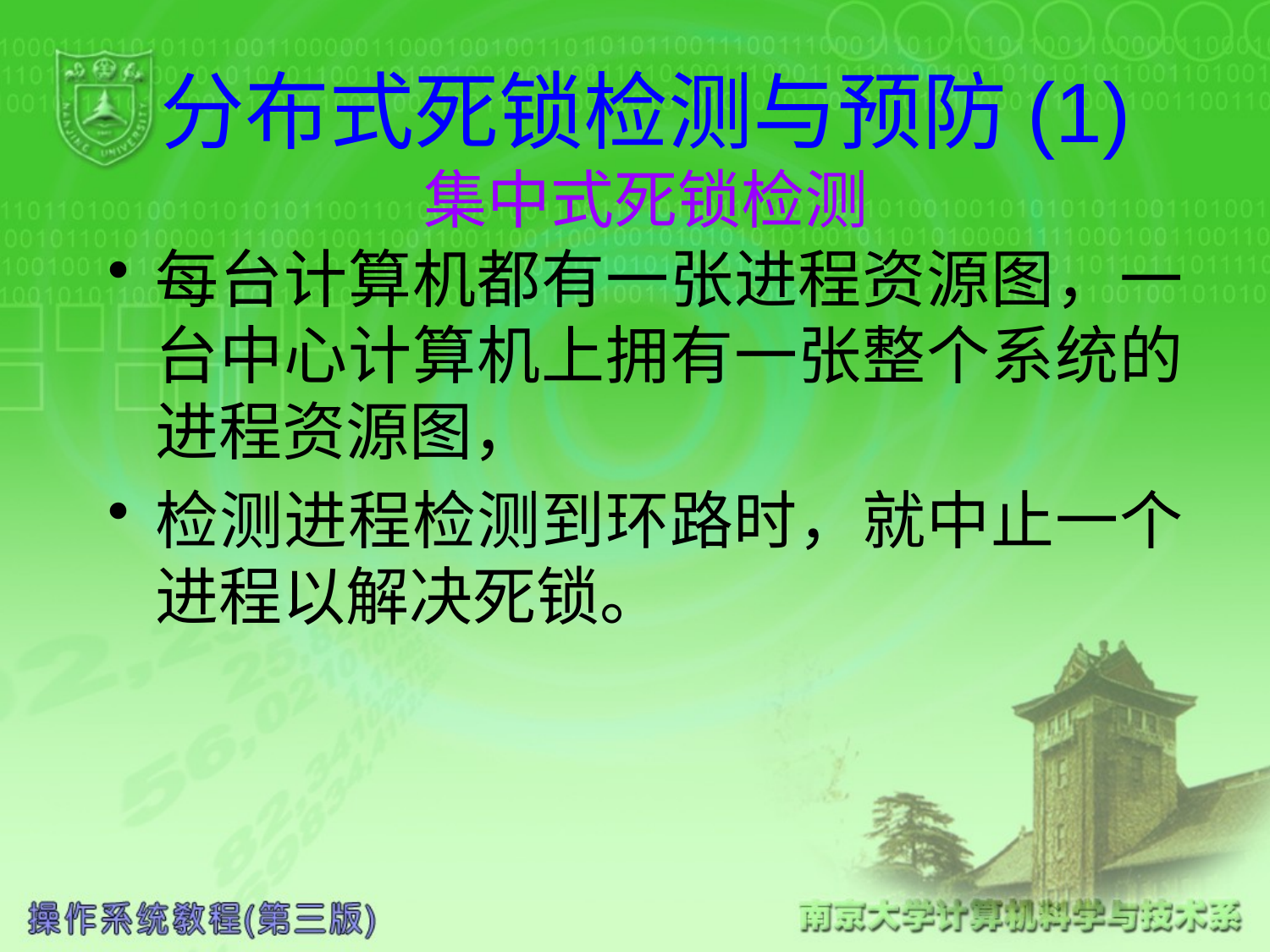

# 分布式死锁检测与预防(1) 集中式死锁检测
每台计算机都有一张进程资源图，一台中心计算机上拥有一张整个系统的进程资源图，
检测进程检测到环路时，就中止一个进程以解决死锁。